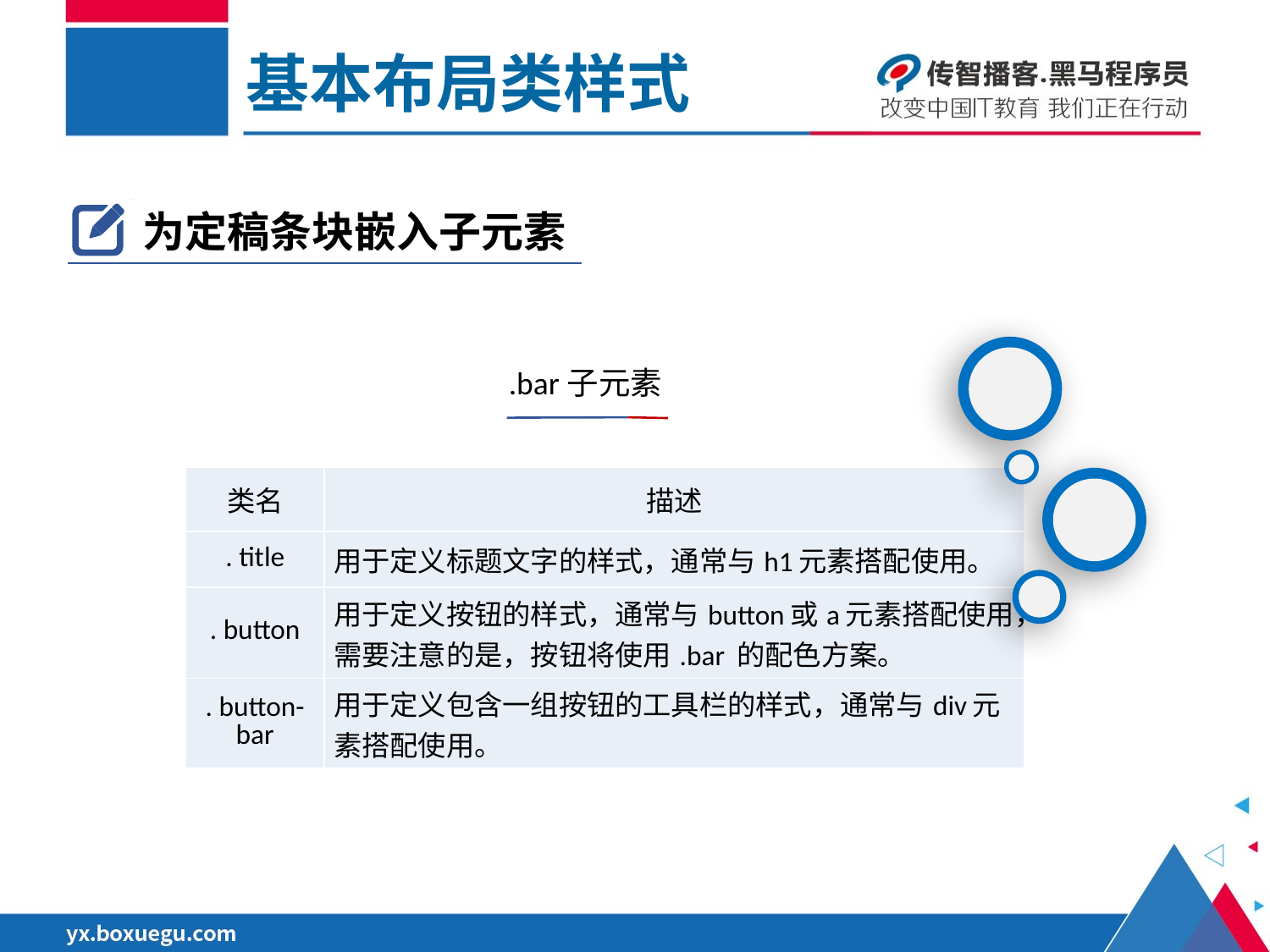

基本布局类样式
为定稿条块嵌入子元素

.bar子元素

| 类名 | 描述 |
| --- | --- |
| . title | 用于定义标题文字的样式，通常与h1元素搭配使用。 |
| . button | 用于定义按钮的样式，通常与button或a元素搭配使用，需要注意的是，按钮将使用.bar 的配色方案。 |
| . button-bar | 用于定义包含一组按钮的工具栏的样式，通常与div元素搭配使用。 |